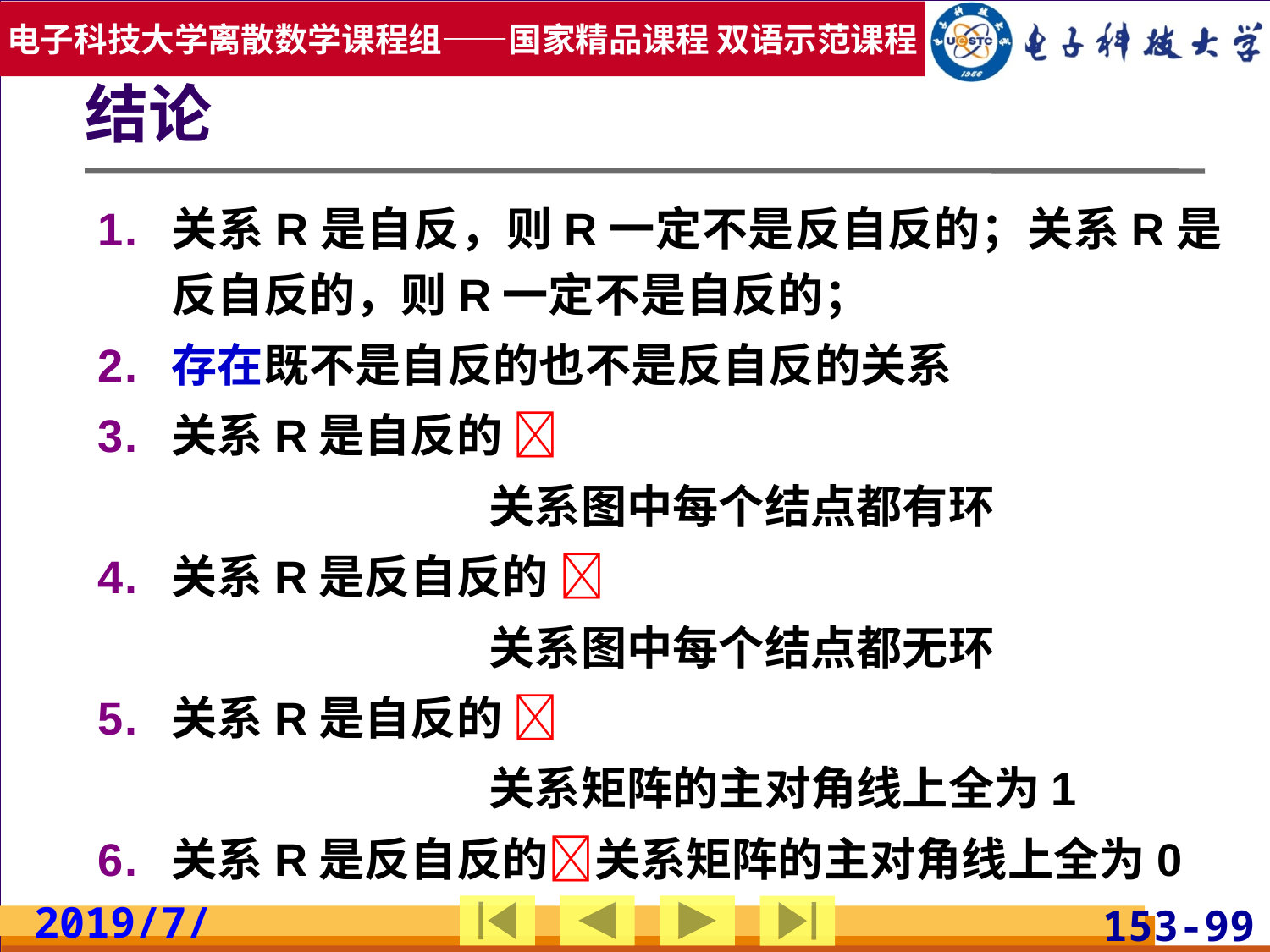

# 结论
关系R是自反，则R一定不是反自反的；关系R是反自反的，则R一定不是自反的；
存在既不是自反的也不是反自反的关系
关系R是自反的 ⇔
			关系图中每个结点都有环
关系R是反自反的 ⇔
			关系图中每个结点都无环
关系R是自反的 ⇔
 			关系矩阵的主对角线上全为1
关系R是反自反的⇔关系矩阵的主对角线上全为0
2019/7/3